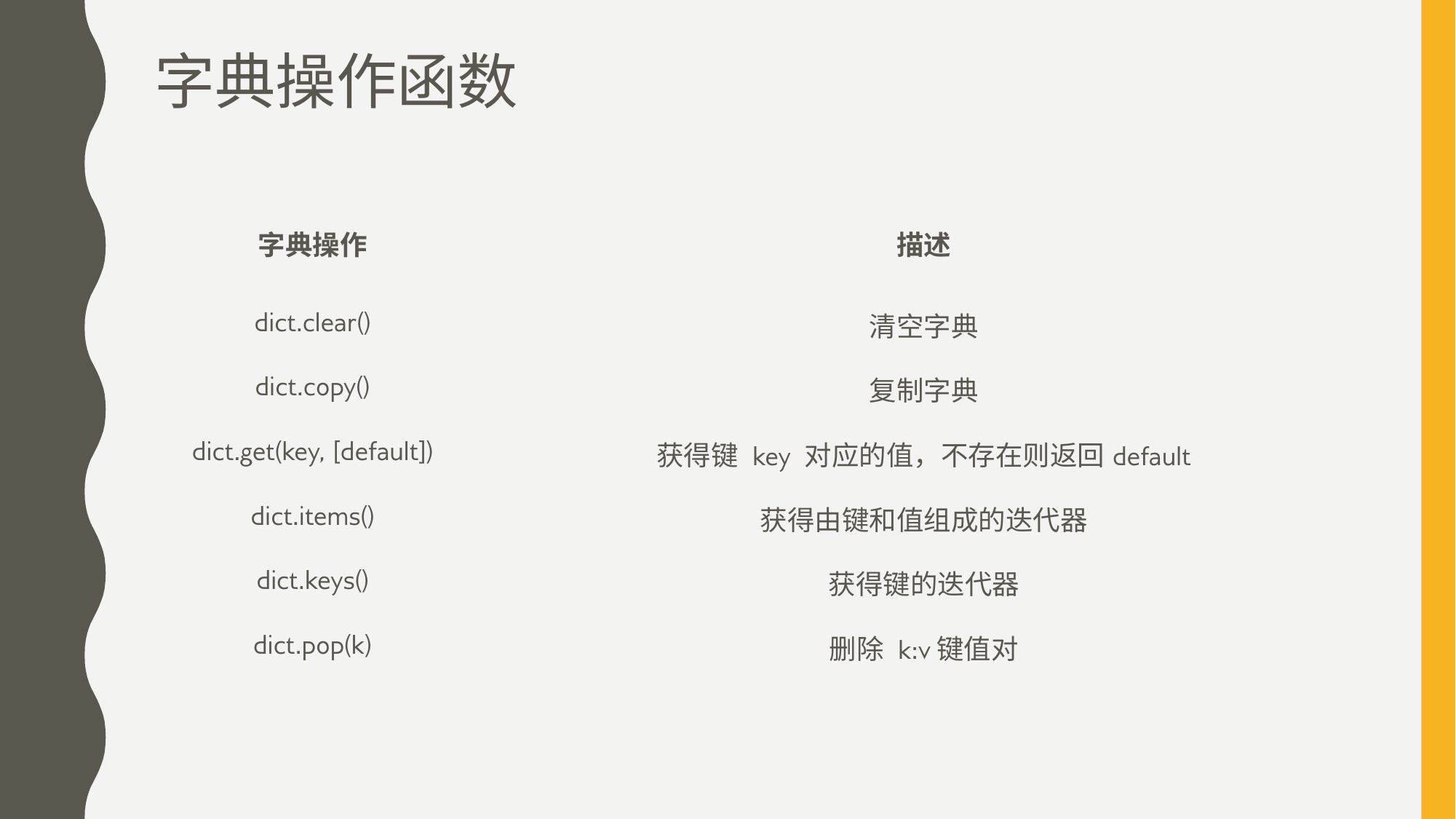

# 字典操作函数
| 字典操作 | 描述 |
| --- | --- |
| dict.clear() | 清空字典 |
| dict.copy() | 复制字典 |
| dict.get(key, [default]) | 获得键 key 对应的值，不存在则返回default |
| dict.items() | 获得由键和值组成的迭代器 |
| dict.keys() | 获得键的迭代器 |
| dict.pop(k) | 删除 k:v键值对 |